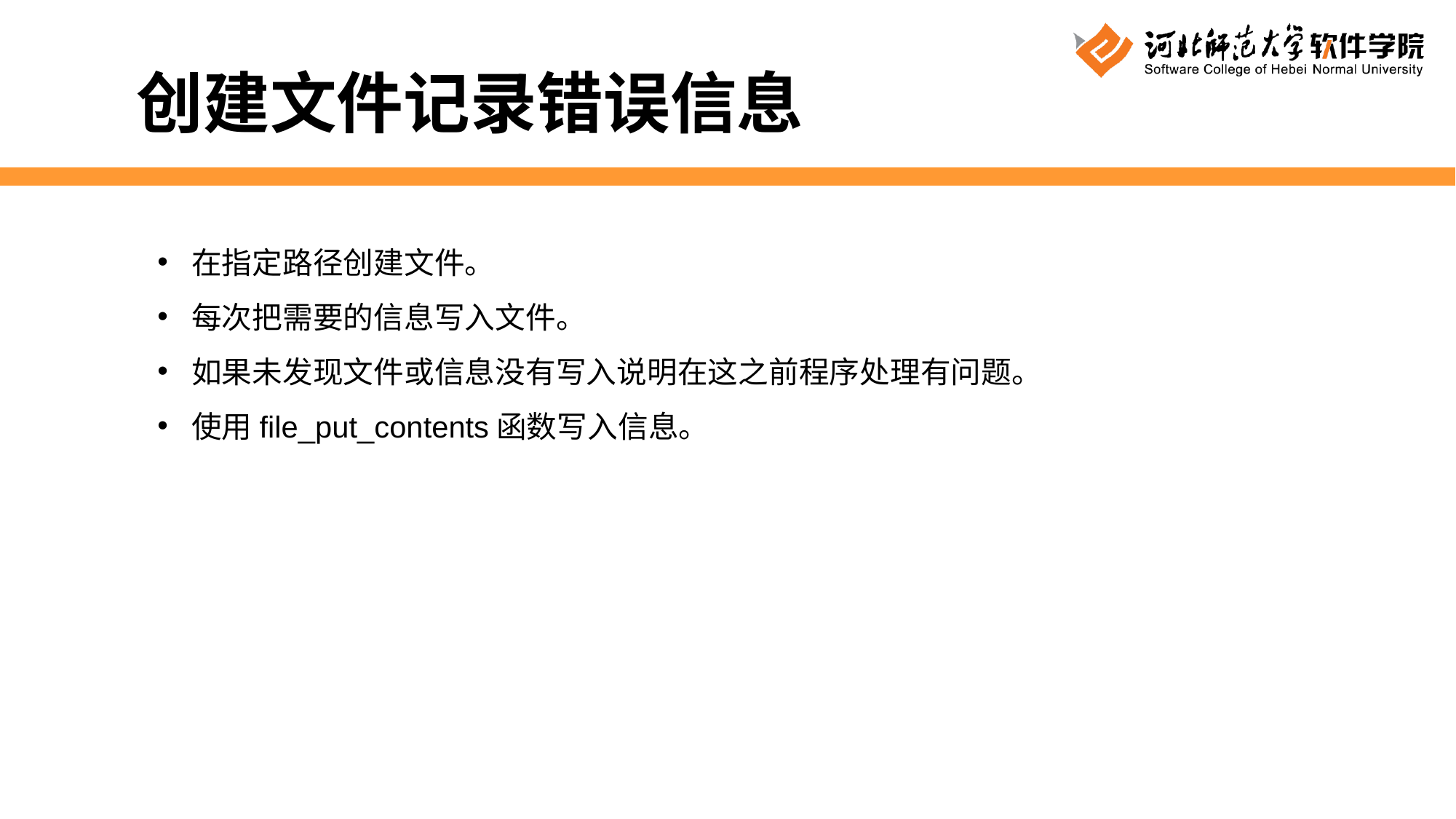

创建文件记录错误信息
在指定路径创建文件。
每次把需要的信息写入文件。
如果未发现文件或信息没有写入说明在这之前程序处理有问题。
使用file_put_contents函数写入信息。